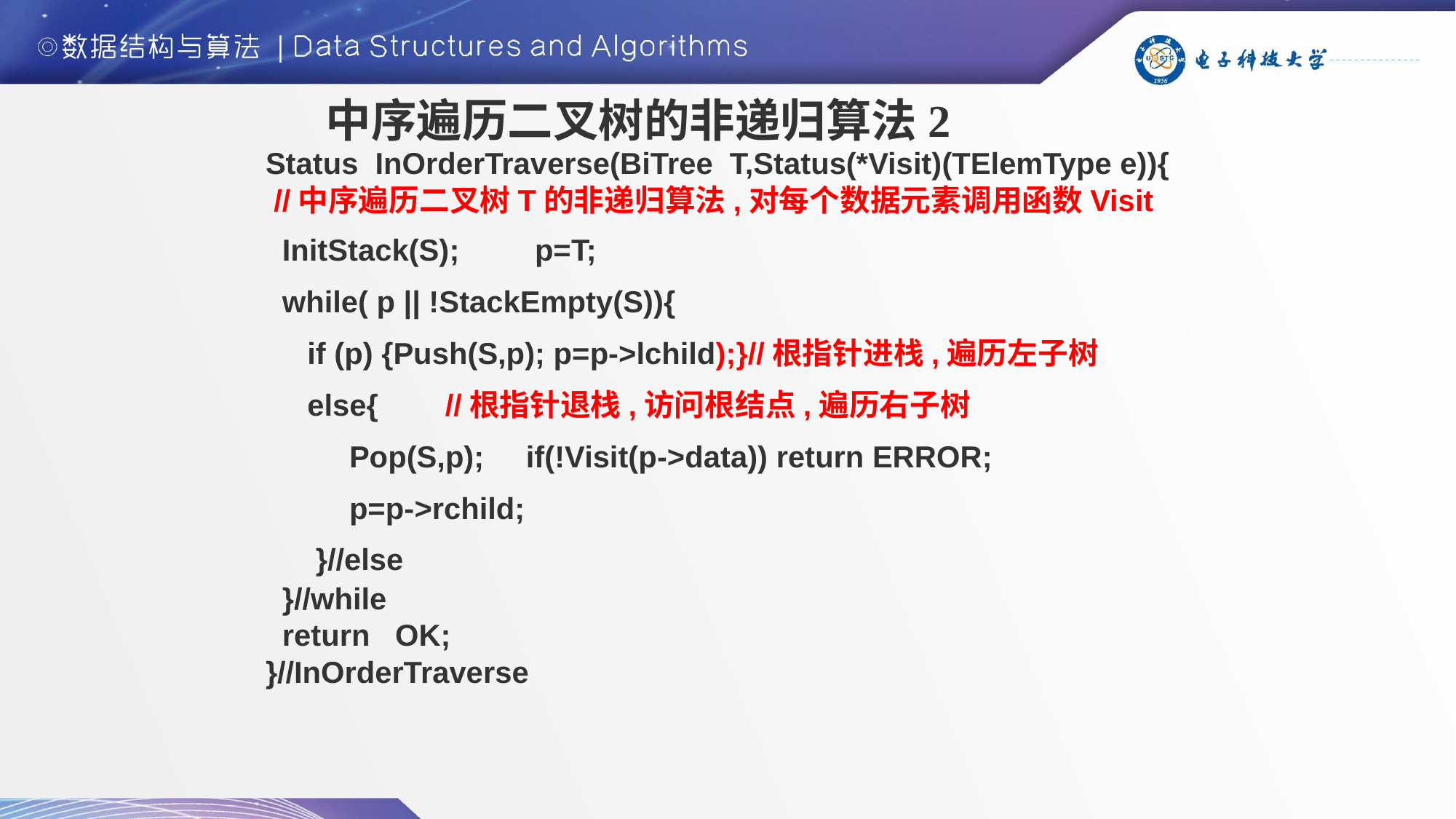

中序遍历二叉树的非递归算法2
Status  InOrderTraverse(BiTree  T,Status(*Visit)(TElemType e)){
 //中序遍历二叉树T的非递归算法,对每个数据元素调用函数Visit
  InitStack(S);         p=T;
  while( p || !StackEmpty(S)){
     if (p) {Push(S,p); p=p->lchild);}//根指针进栈,遍历左子树
     else{        //根指针退栈,访问根结点,遍历右子树
          Pop(S,p);     if(!Visit(p->data)) return ERROR;
          p=p->rchild;
      }//else
  }//while
  return   OK;
}//InOrderTraverse